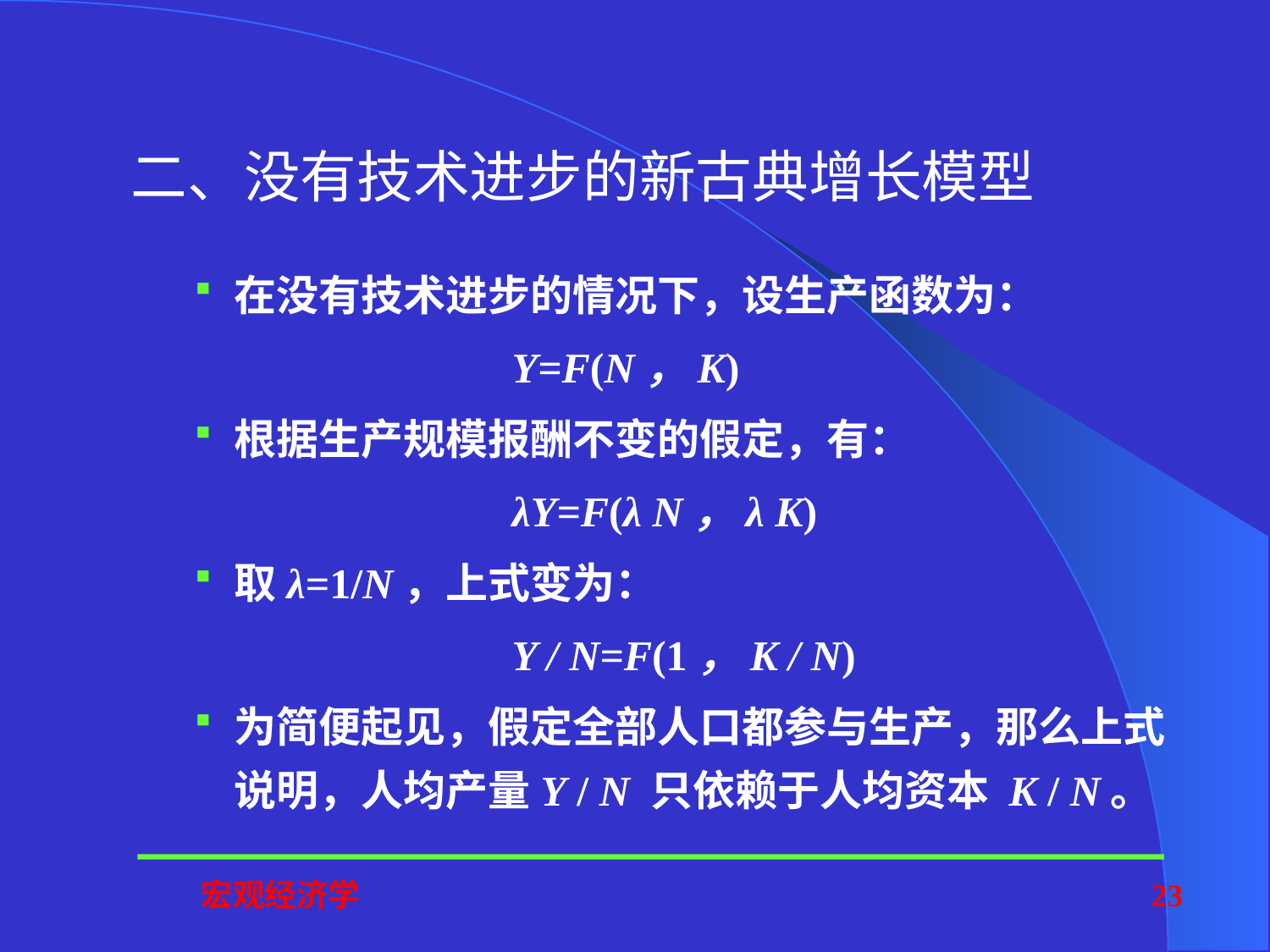

二、没有技术进步的新古典增长模型
在没有技术进步的情况下，设生产函数为：
                        Y=F(N，K)
根据生产规模报酬不变的假定，有：
                        λY=F(λ N，λ K)
取λ=1/N，上式变为：
                        Y / N=F(1，K / N)
为简便起见，假定全部人口都参与生产，那么上式说明，人均产量Y / N 只依赖于人均资本 K / N。